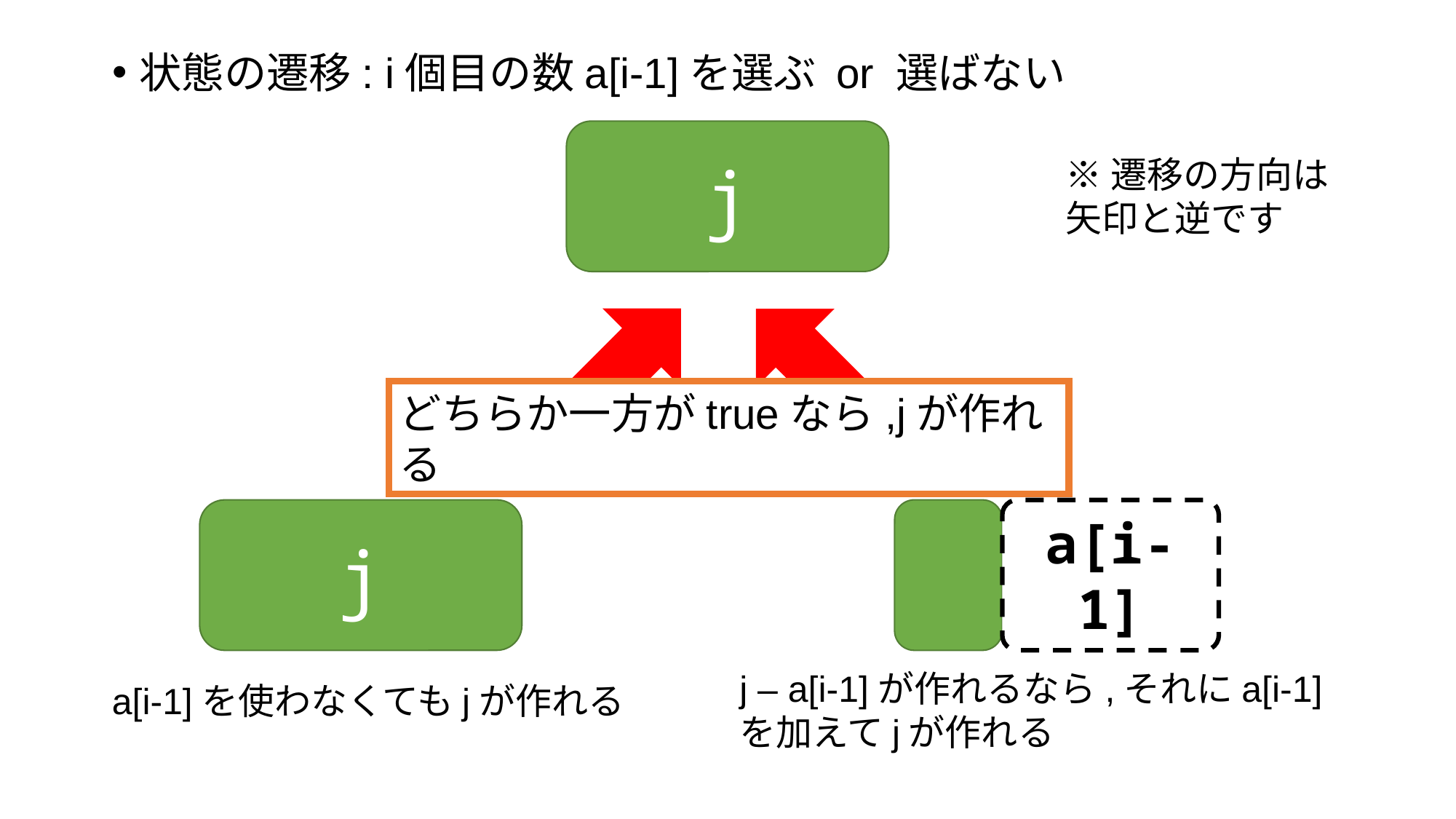

状態の遷移: i個目の数a[i-1]を選ぶ or 選ばない
j
※遷移の方向は矢印と逆です

どちらか一方がtrueなら,jが作れる
j

a[i-1]
j – a[i-1]が作れるなら,それにa[i-1]を加えてjが作れる
a[i-1]を使わなくてもjが作れる